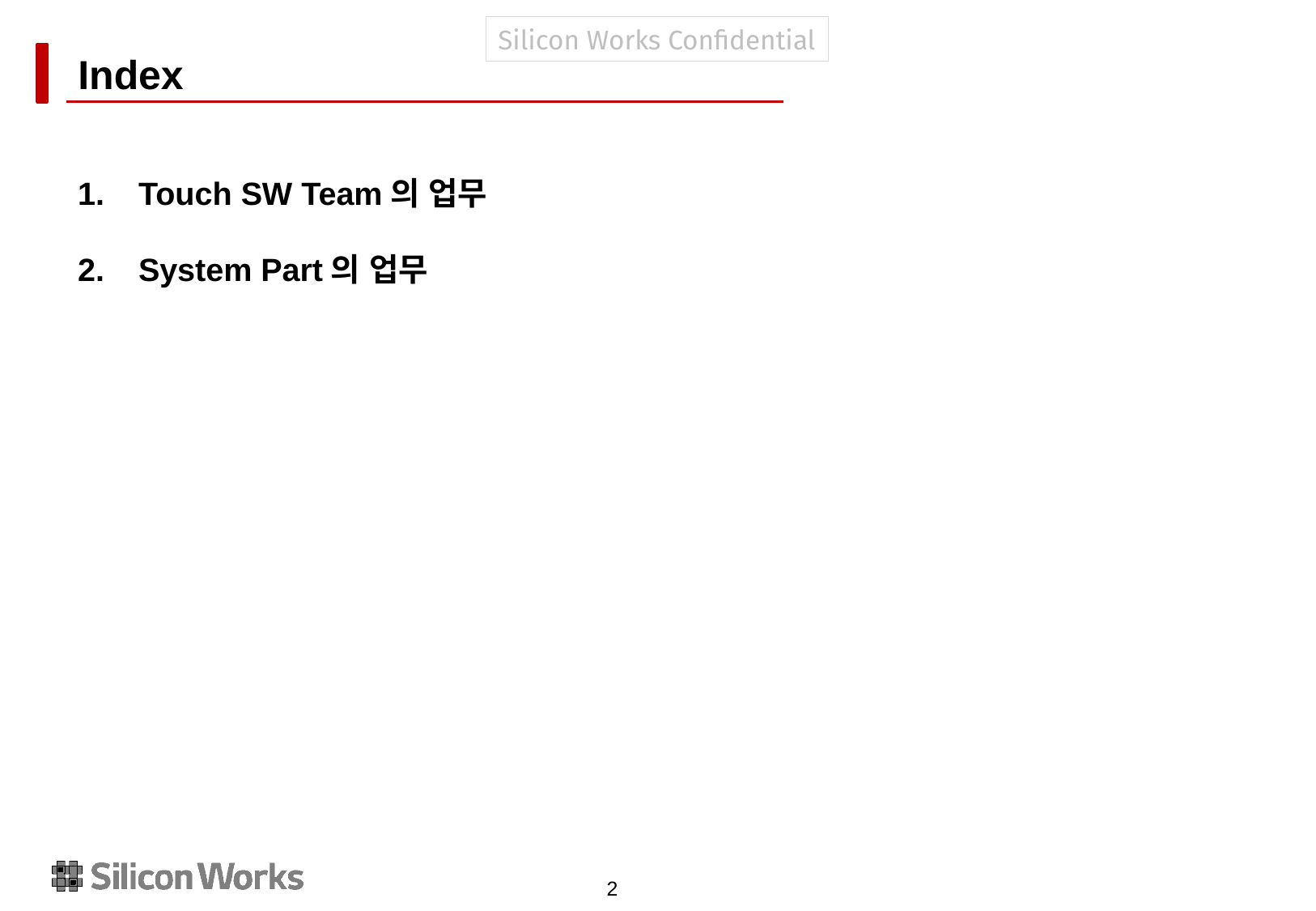

# Index
Touch SW Team의 업무

System Part의 업무